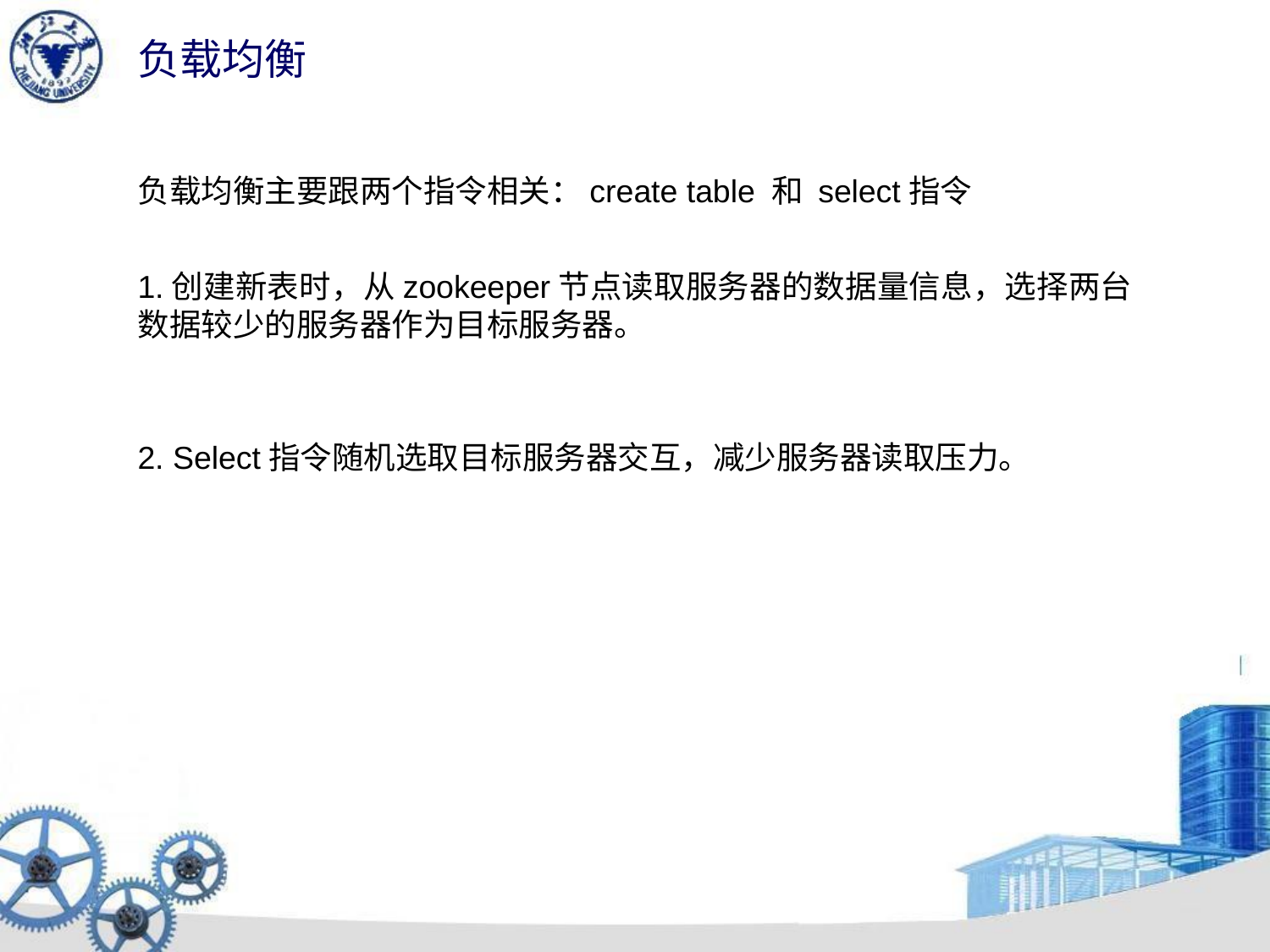

负载均衡
负载均衡主要跟两个指令相关：create table 和 select指令

1.创建新表时，从zookeeper节点读取服务器的数据量信息，选择两台数据较少的服务器作为目标服务器。

2. Select指令随机选取目标服务器交互，减少服务器读取压力。